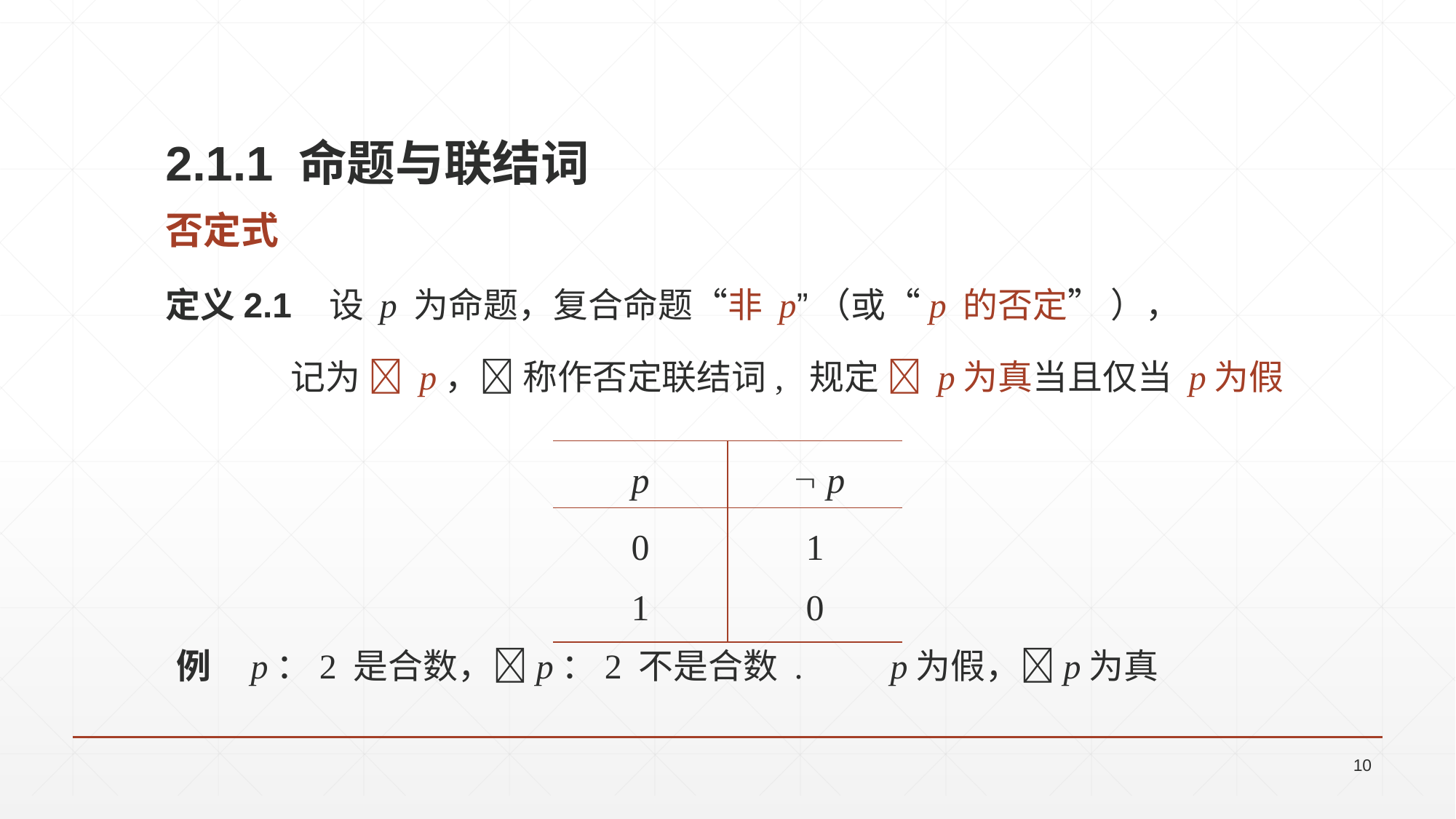

2.1.1 命题与联结词
否定式
定义2.1   设 p 为命题，复合命题“非 p”（或“p 的否定” ），
               记为 ¬ p，¬ 称作否定联结词,  规定 ¬ p为真当且仅当 p为假

例    p：2 是合数，¬p：2 不是合数 .          p为假，¬p为真

| p | ¬ p |
| --- | --- |
| 0 1 | 1 0 |
10